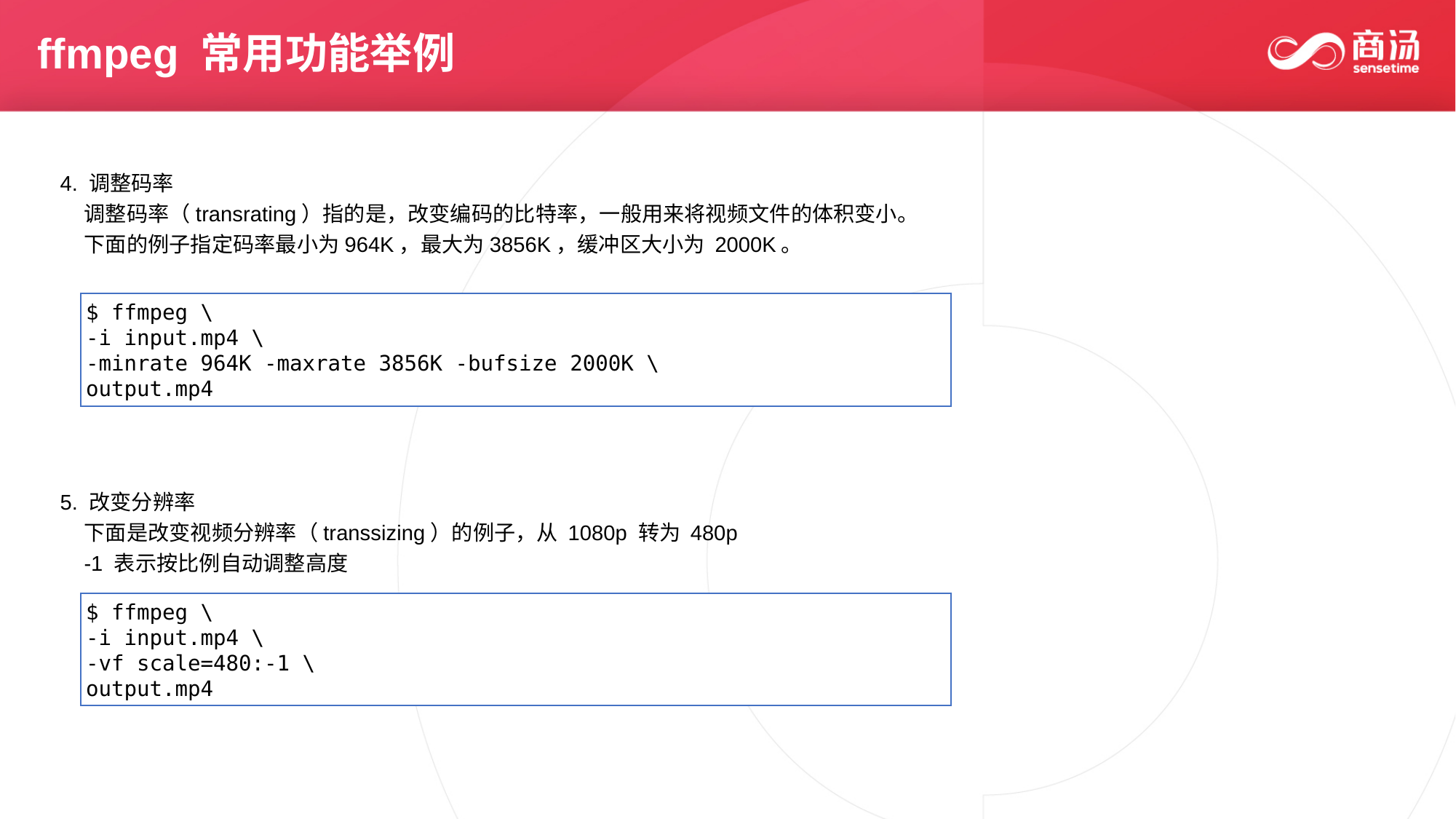

ffmpeg 常用功能举例
4. 调整码率
    调整码率（transrating）指的是，改变编码的比特率，一般用来将视频文件的体积变小。
    下面的例子指定码率最小为964K，最大为3856K，缓冲区大小为 2000K。
$ ffmpeg \
-i input.mp4 \
-minrate 964K -maxrate 3856K -bufsize 2000K \
output.mp4
5. 改变分辨率
    下面是改变视频分辨率（transsizing）的例子，从 1080p 转为 480p
    -1 表示按比例自动调整高度
$ ffmpeg \
-i input.mp4 \
-vf scale=480:-1 \
output.mp4
16